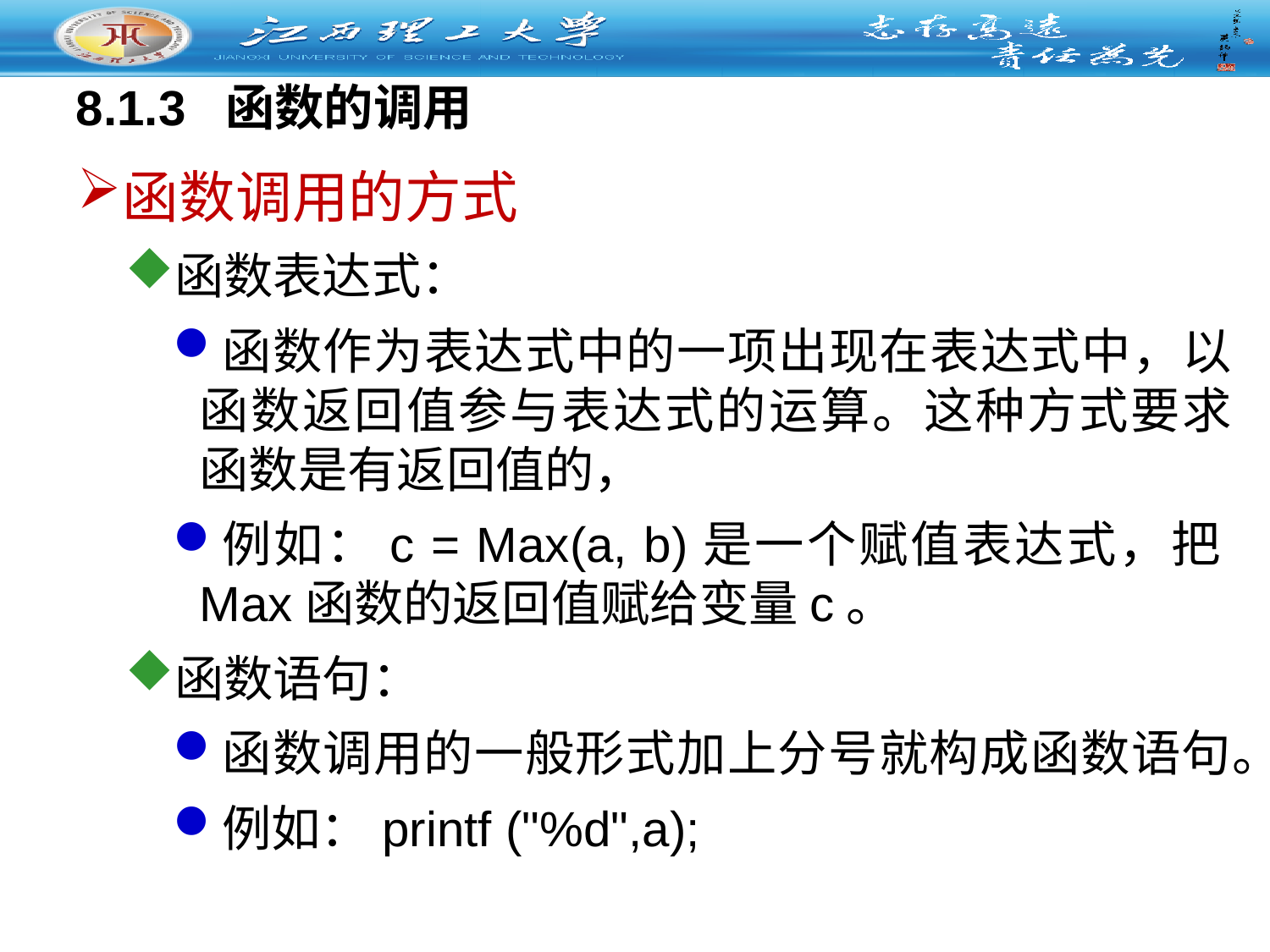

8.1.3  函数的调用
函数调用的方式
函数表达式：
函数作为表达式中的一项出现在表达式中，以函数返回值参与表达式的运算。这种方式要求函数是有返回值的，
例如：c = Max(a, b)是一个赋值表达式，把Max函数的返回值赋给变量c。
函数语句：
函数调用的一般形式加上分号就构成函数语句。
例如：printf ("%d",a);